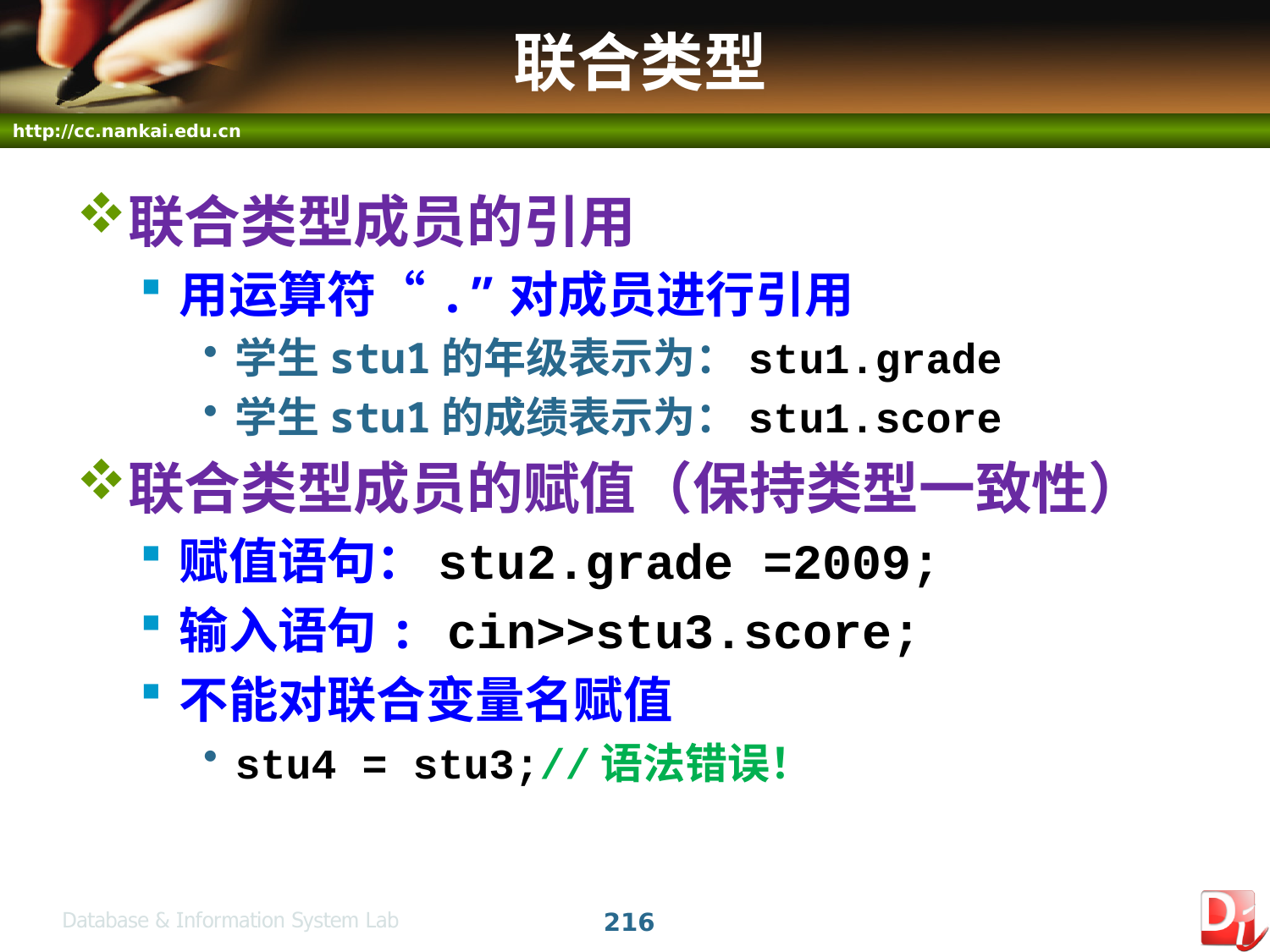

# 联合类型
联合类型成员的引用
用运算符“.”对成员进行引用
学生stu1的年级表示为：stu1.grade
学生stu1的成绩表示为：stu1.score
联合类型成员的赋值（保持类型一致性）
赋值语句：stu2.grade =2009;
输入语句: cin>>stu3.score;
不能对联合变量名赋值
stu4 = stu3;//语法错误！
216
Database & Information System Lab